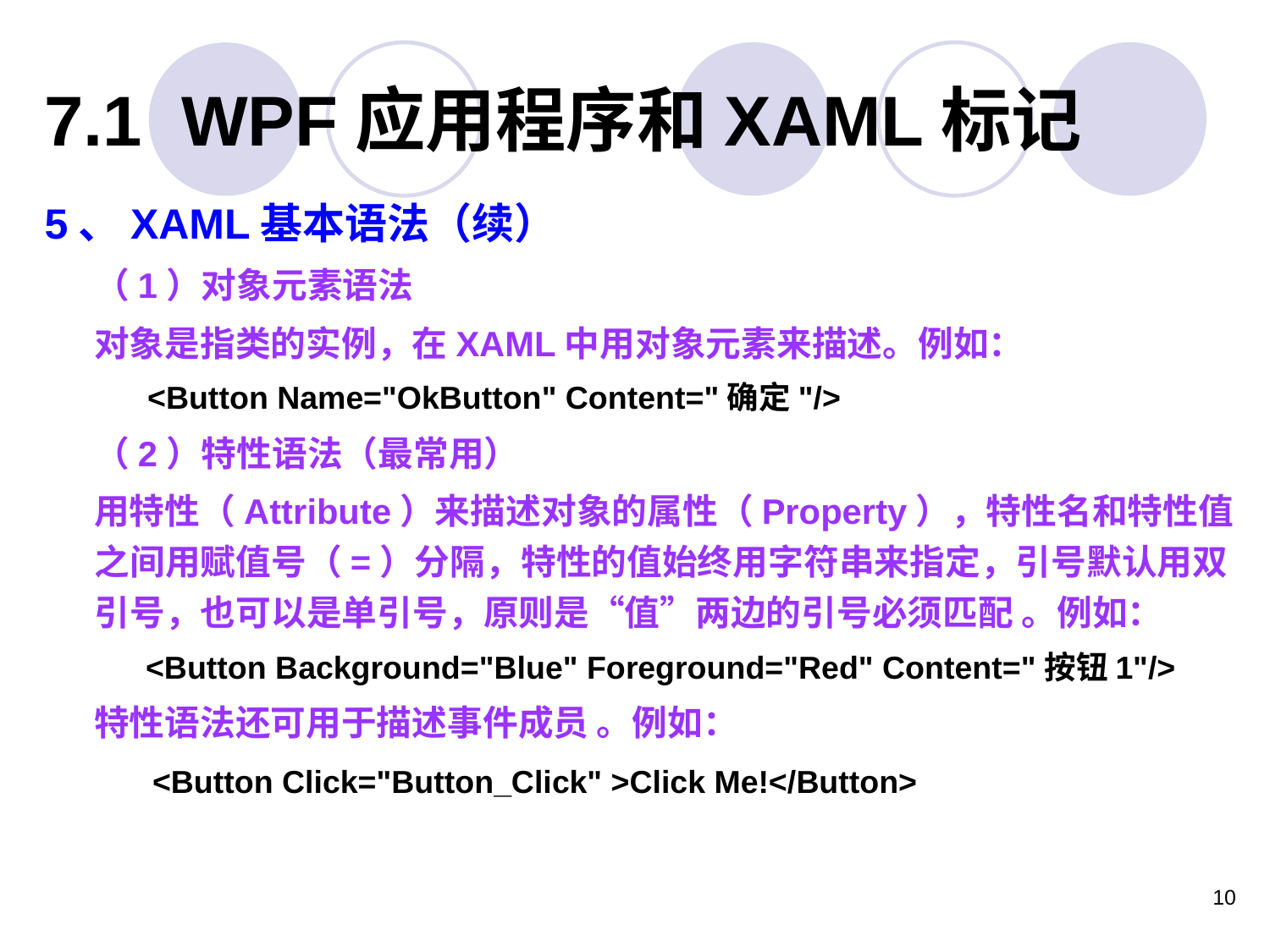

7.1  WPF应用程序和XAML标记
5、XAML基本语法（续）
（1）对象元素语法
对象是指类的实例，在XAML中用对象元素来描述。例如：
      <Button Name="OkButton" Content="确定"/>
（2）特性语法（最常用）
用特性（Attribute）来描述对象的属性（Property），特性名和特性值之间用赋值号（=）分隔，特性的值始终用字符串来指定，引号默认用双引号，也可以是单引号，原则是“值”两边的引号必须匹配 。例如：
<Button Background="Blue" Foreground="Red" Content="按钮1"/>
特性语法还可用于描述事件成员 。例如：
      <Button Click="Button_Click" >Click Me!</Button>

10